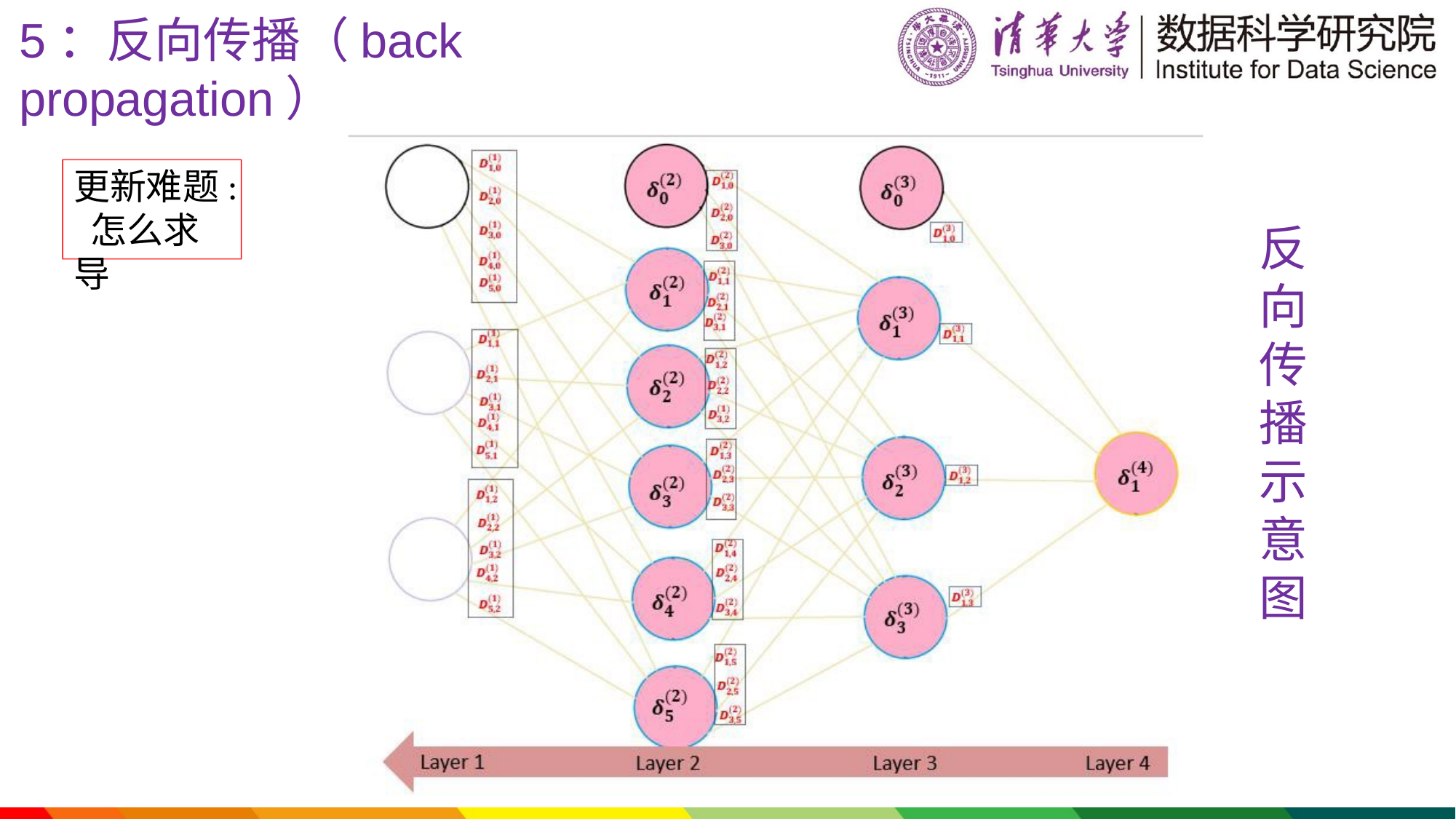

# 5：反向传播（back propagation）

更新难题: 怎么求导
反 向 传 播 示 意 图

公式不再适用